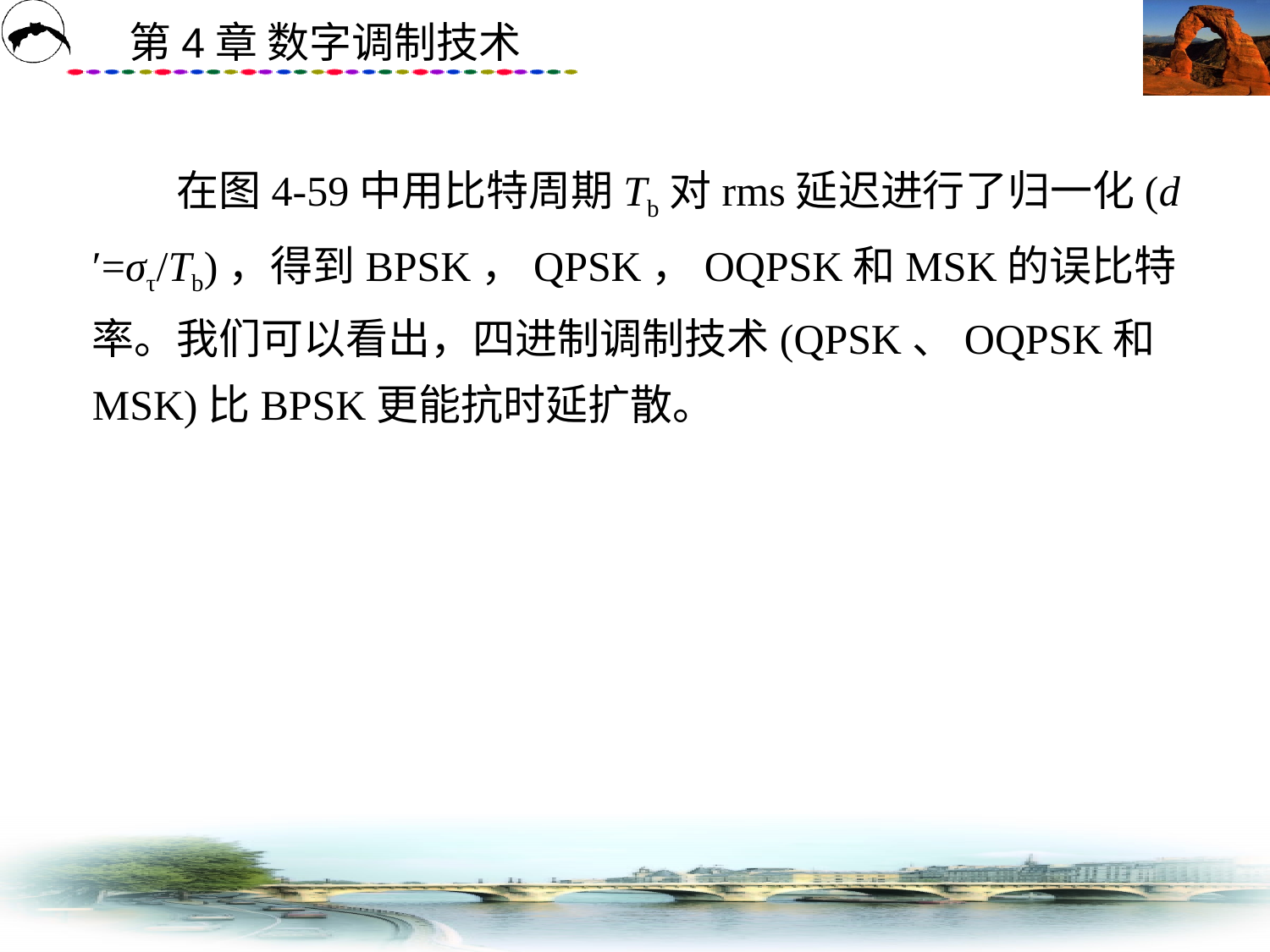

# 在图4-59中用比特周期Tb对rms延迟进行了归一化(d′=στ/Tb)，得到BPSK，QPSK，OQPSK和MSK的误比特率。我们可以看出，四进制调制技术(QPSK、OQPSK和MSK)比BPSK更能抗时延扩散。